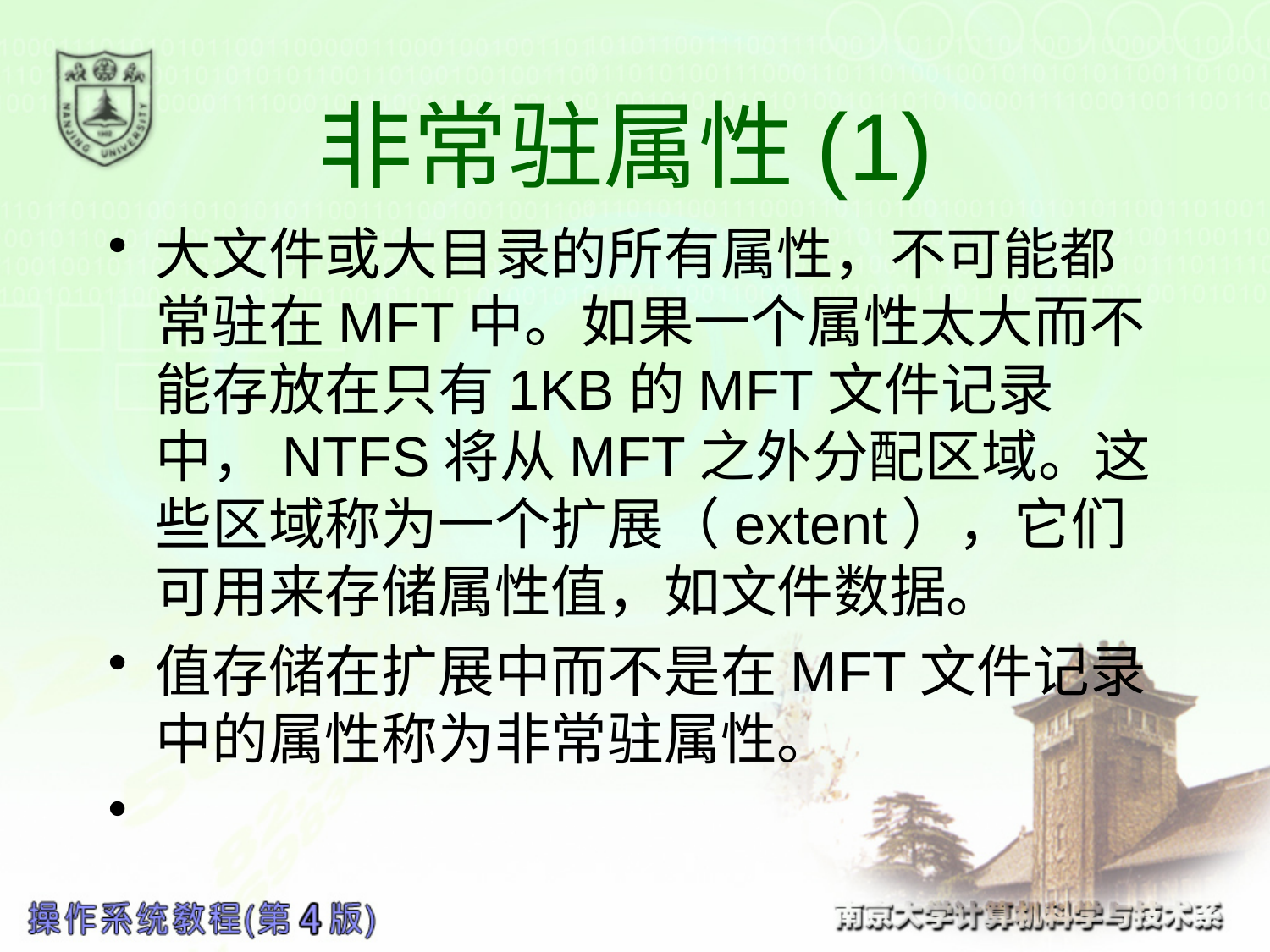

# 非常驻属性(1)
大文件或大目录的所有属性，不可能都常驻在MFT中。如果一个属性太大而不能存放在只有1KB的MFT文件记录中，NTFS将从MFT之外分配区域。这些区域称为一个扩展（extent），它们可用来存储属性值，如文件数据。
值存储在扩展中而不是在MFT文件记录中的属性称为非常驻属性。